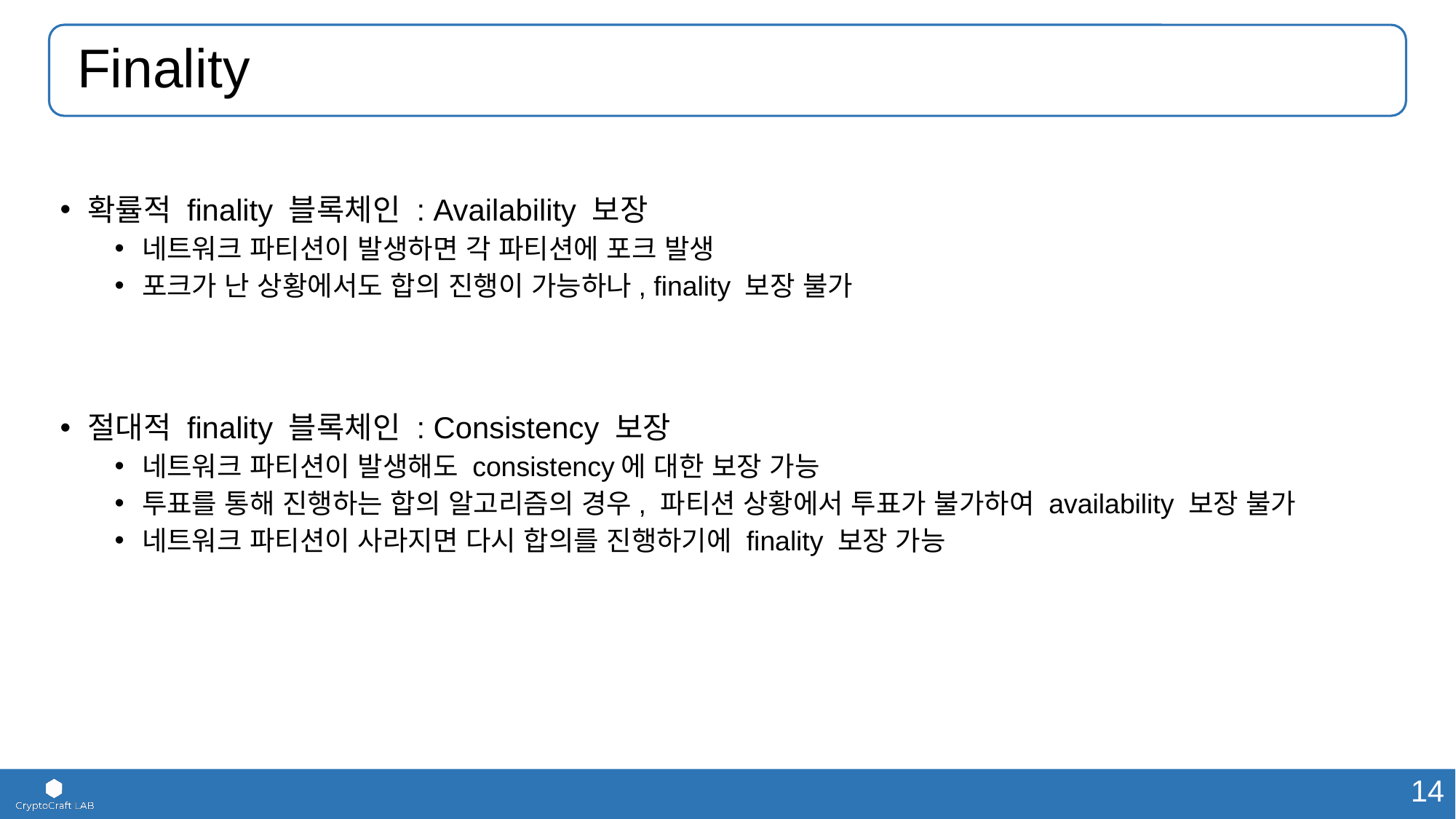

# Finality

확률적 finality 블록체인 : Availability 보장
네트워크 파티션이 발생하면 각 파티션에 포크 발생
포크가 난 상황에서도 합의 진행이 가능하나, finality 보장 불가

절대적 finality 블록체인 : Consistency 보장
네트워크 파티션이 발생해도 consistency에 대한 보장 가능
투표를 통해 진행하는 합의 알고리즘의 경우, 파티션 상황에서 투표가 불가하여 availability 보장 불가
네트워크 파티션이 사라지면 다시 합의를 진행하기에 finality 보장 가능